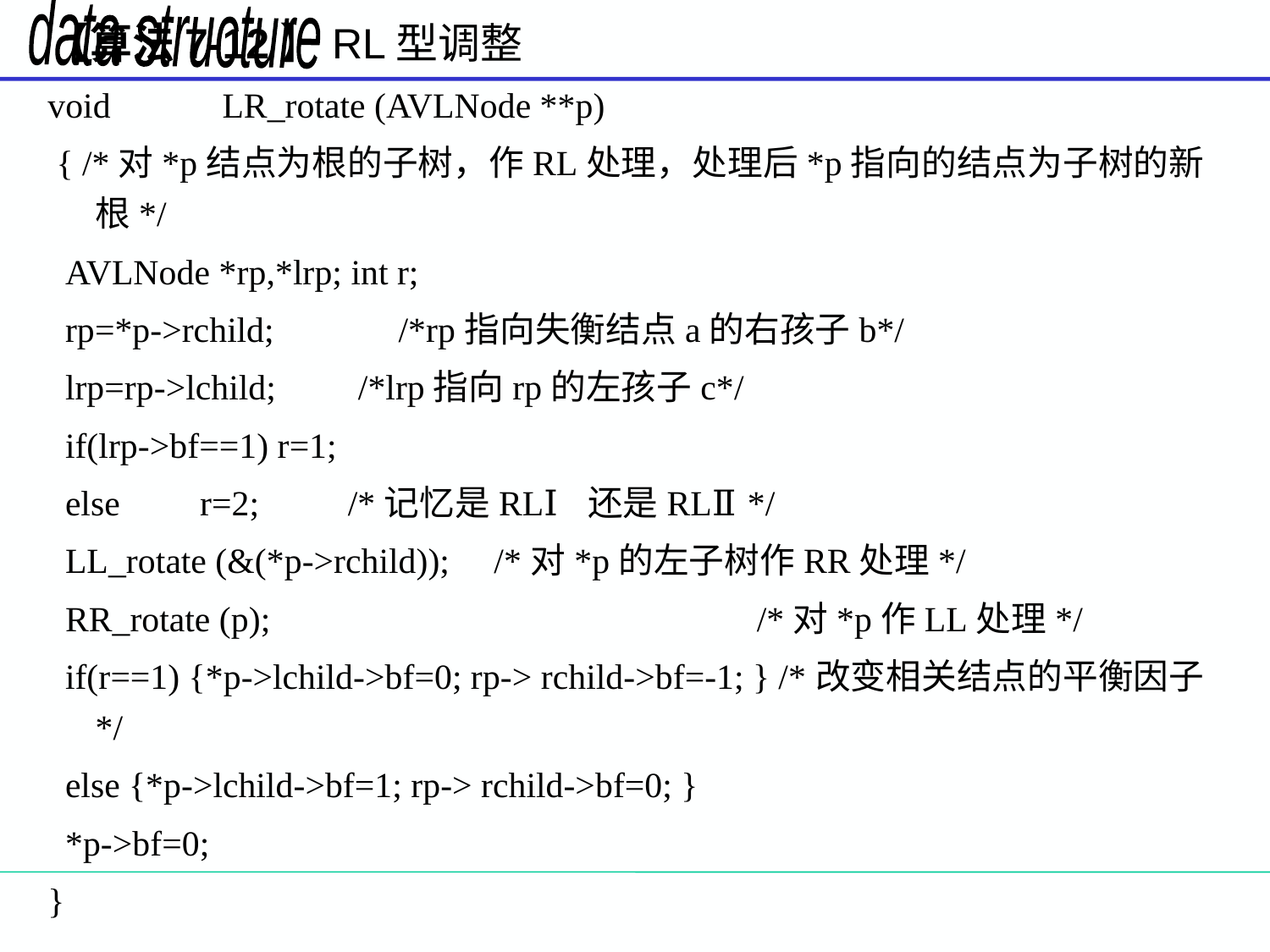

【算法7-12】RL型调整
void	LR_rotate (AVLNode **p)
 { /*对*p结点为根的子树，作RL处理，处理后*p指向的结点为子树的新根*/
  AVLNode *rp,*lrp; int r;
  rp=*p->rchild;              /*rp指向失衡结点a的右孩子b*/
  lrp=rp->lchild;    	 /*lrp指向rp的左孩子c*/
  if(lrp->bf==1) r=1;
  else         r=2;          /*记忆是RLⅠ还是RLⅡ*/
  LL_rotate (&(*p->rchild));     /*对*p的左子树作RR处理*/
  RR_rotate (p);				   /*对*p作LL处理*/
  if(r==1) {*p->lchild->bf=0; rp-> rchild->bf=-1; } /*改变相关结点的平衡因子*/
  else {*p->lchild->bf=1; rp-> rchild->bf=0; }
  *p->bf=0;
}